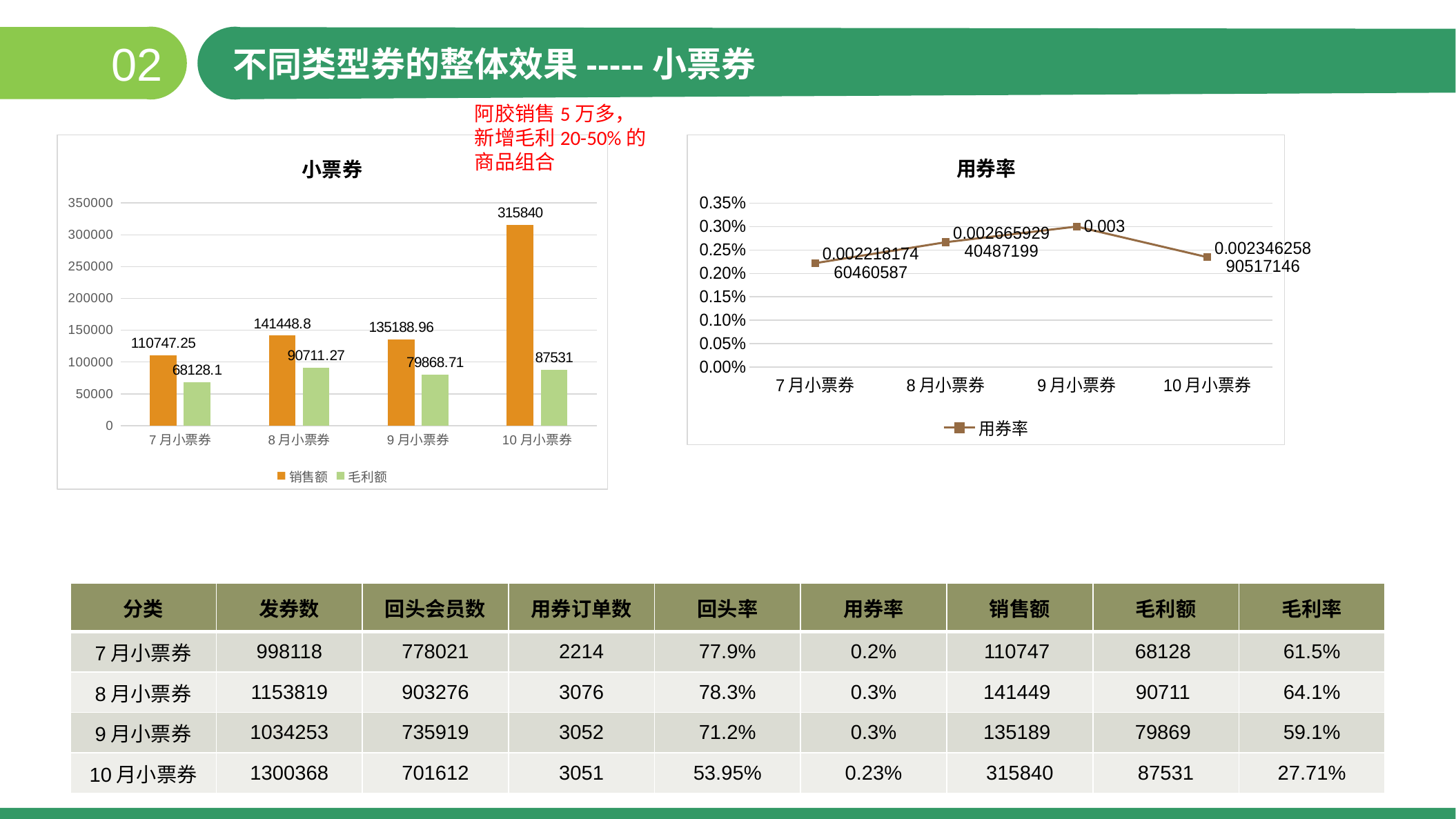

02
不同类型券的整体效果-----小票券
阿胶销售5万多，新增毛利20-50%的商品组合

### Chart: 小票券

| Category | 销售额 | 毛利额 |
|---|---|---|
| 7月小票券 | 110747.25 | 68128.1 |
| 8月小票券 | 141448.8 | 90711.27 |
| 9月小票券 | 135188.96 | 79868.71 |
| 10月小票券 | 315840.0 | 87531.0 |

### Chart: 用券率

| Category | 用券率 |
|---|---|
| 7月小票券 | 0.00221817460460587 |
| 8月小票券 | 0.00266592940487199 |
| 9月小票券 | 0.003 |
| 10月小票券 | 0.00234625890517146 |
| 分类 | 发券数 | 回头会员数 | 用券订单数 | 回头率 | 用券率 | 销售额 | 毛利额 | 毛利率 |
| --- | --- | --- | --- | --- | --- | --- | --- | --- |
| 7月小票券 | 998118 | 778021 | 2214 | 77.9% | 0.2% | 110747 | 68128 | 61.5% |
| 8月小票券 | 1153819 | 903276 | 3076 | 78.3% | 0.3% | 141449 | 90711 | 64.1% |
| 9月小票券 | 1034253 | 735919 | 3052 | 71.2% | 0.3% | 135189 | 79869 | 59.1% |
| 10月小票券 | 1300368 | 701612 | 3051 | 53.95% | 0.23% | 315840 | 87531 | 27.71% |